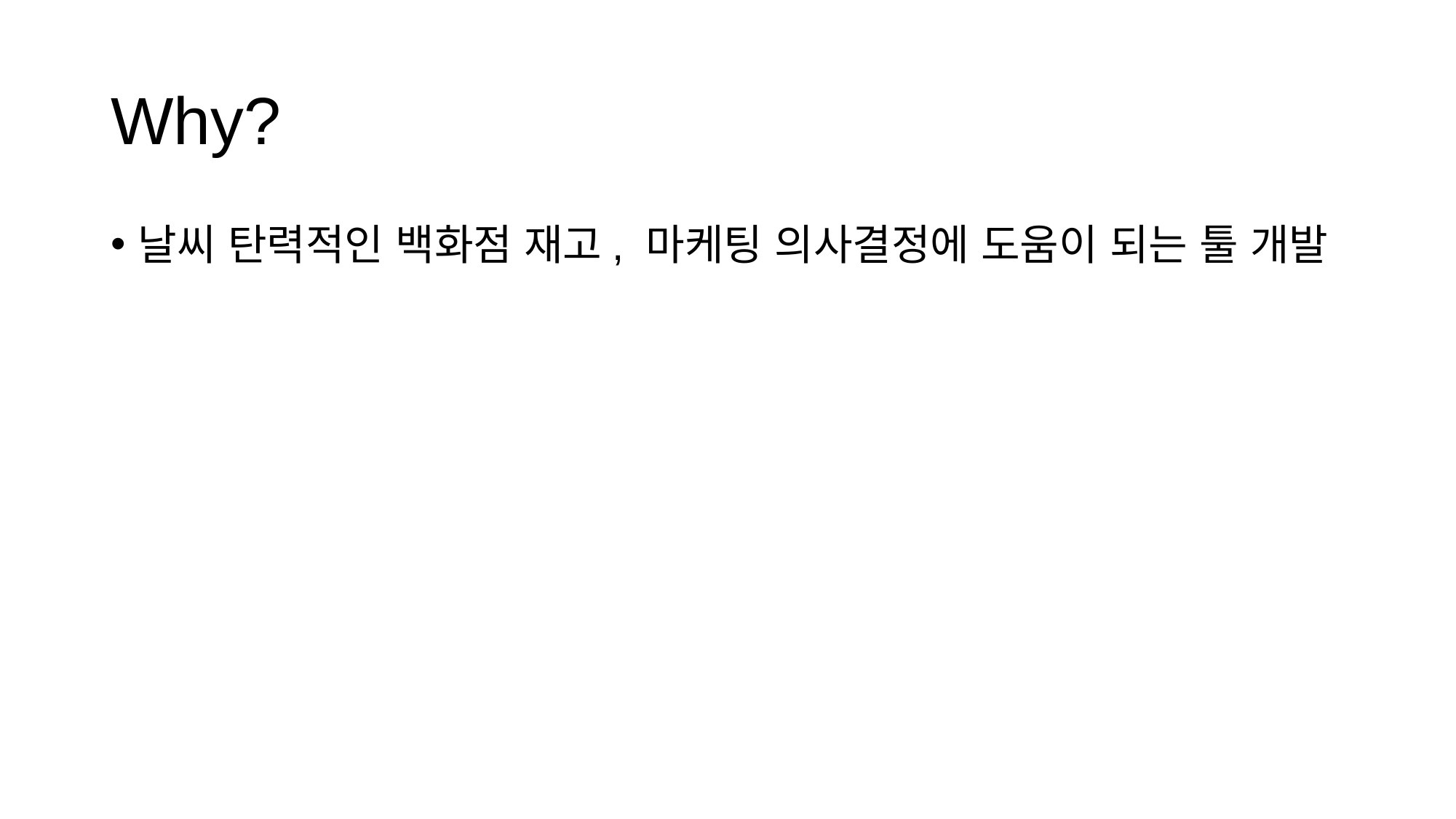

# Why?
날씨 탄력적인 백화점 재고, 마케팅 의사결정에 도움이 되는 툴 개발